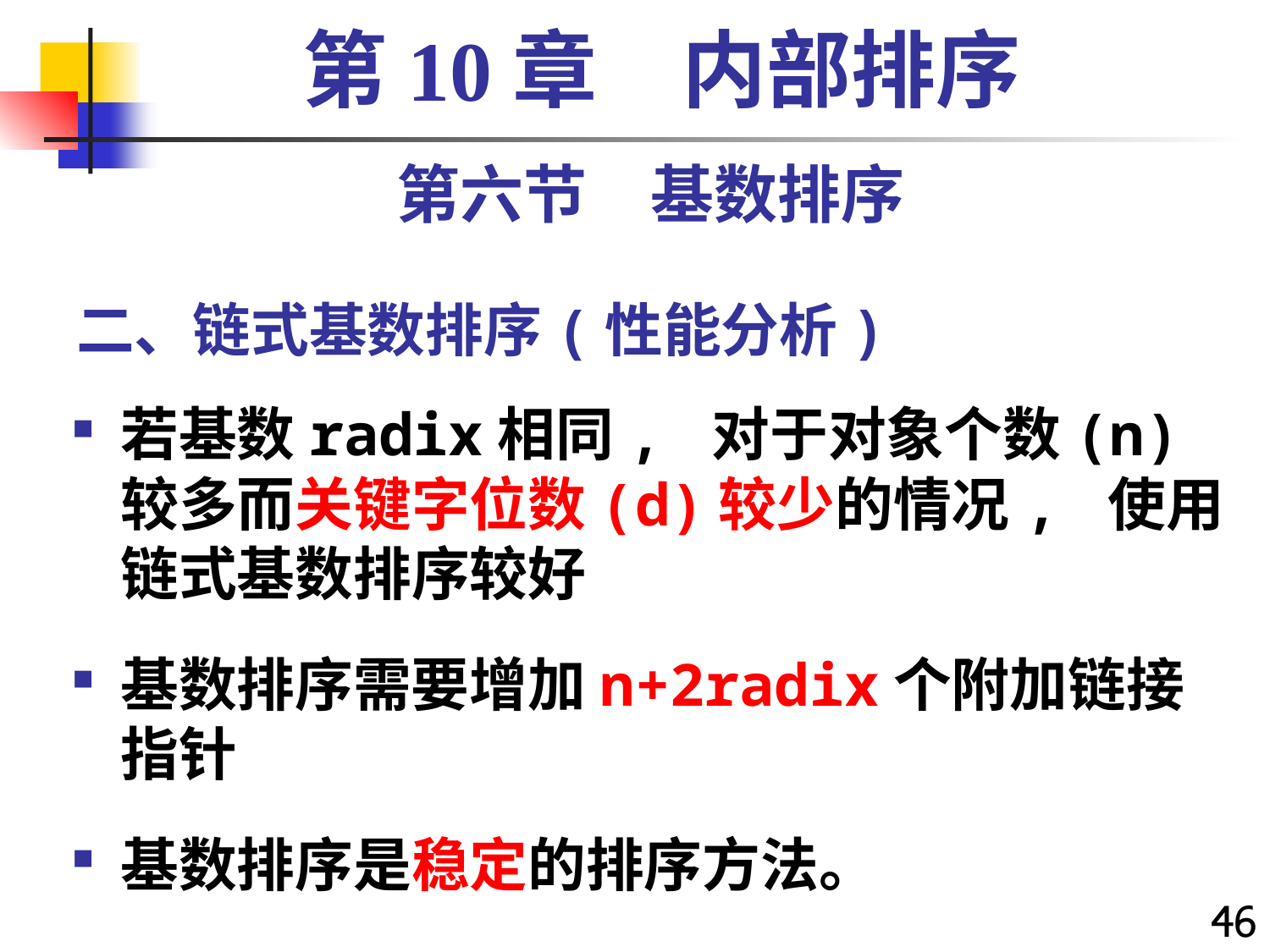

第10章　内部排序
第六节　基数排序
# 二、链式基数排序(性能分析)
若基数radix相同, 对于对象个数(n)较多而关键字位数(d)较少的情况, 使用链式基数排序较好
基数排序需要增加n+2radix个附加链接指针
基数排序是稳定的排序方法。
46